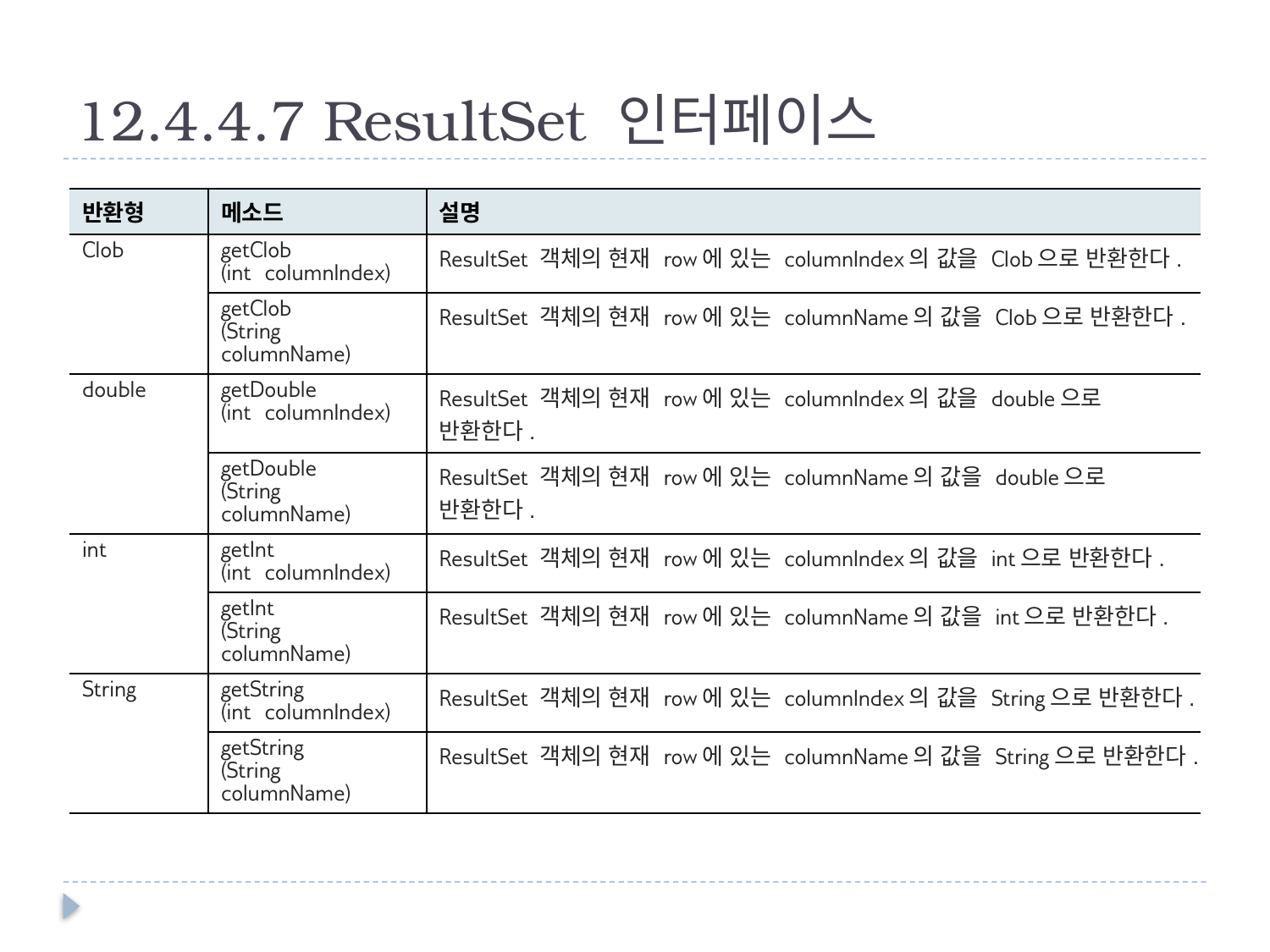

# 12.4.4.7 ResultSet 인터페이스

| 반환형 | 메소드 | 설명 |
| --- | --- | --- |
| Clob | getClob (int columnIndex) | ResultSet 객체의 현재 row에 있는 columnIndex의 값을 Clob으로 반환한다. |
|  | getClob (String columnName) | ResultSet 객체의 현재 row에 있는 columnName의 값을 Clob으로 반환한다. |
| double | getDouble (int columnIndex) | ResultSet 객체의 현재 row에 있는 columnIndex의 값을 double으로 반환한다. |
|  | getDouble (String columnName) | ResultSet 객체의 현재 row에 있는 columnName의 값을 double으로 반환한다. |
| int | getInt (int columnIndex) | ResultSet 객체의 현재 row에 있는 columnIndex의 값을 int으로 반환한다. |
|  | getInt (String columnName) | ResultSet 객체의 현재 row에 있는 columnName의 값을 int으로 반환한다. |
| String | getString (int columnIndex) | ResultSet 객체의 현재 row에 있는 columnIndex의 값을 String으로 반환한다. |
|  | getString (String columnName) | ResultSet 객체의 현재 row에 있는 columnName의 값을 String으로 반환한다. |